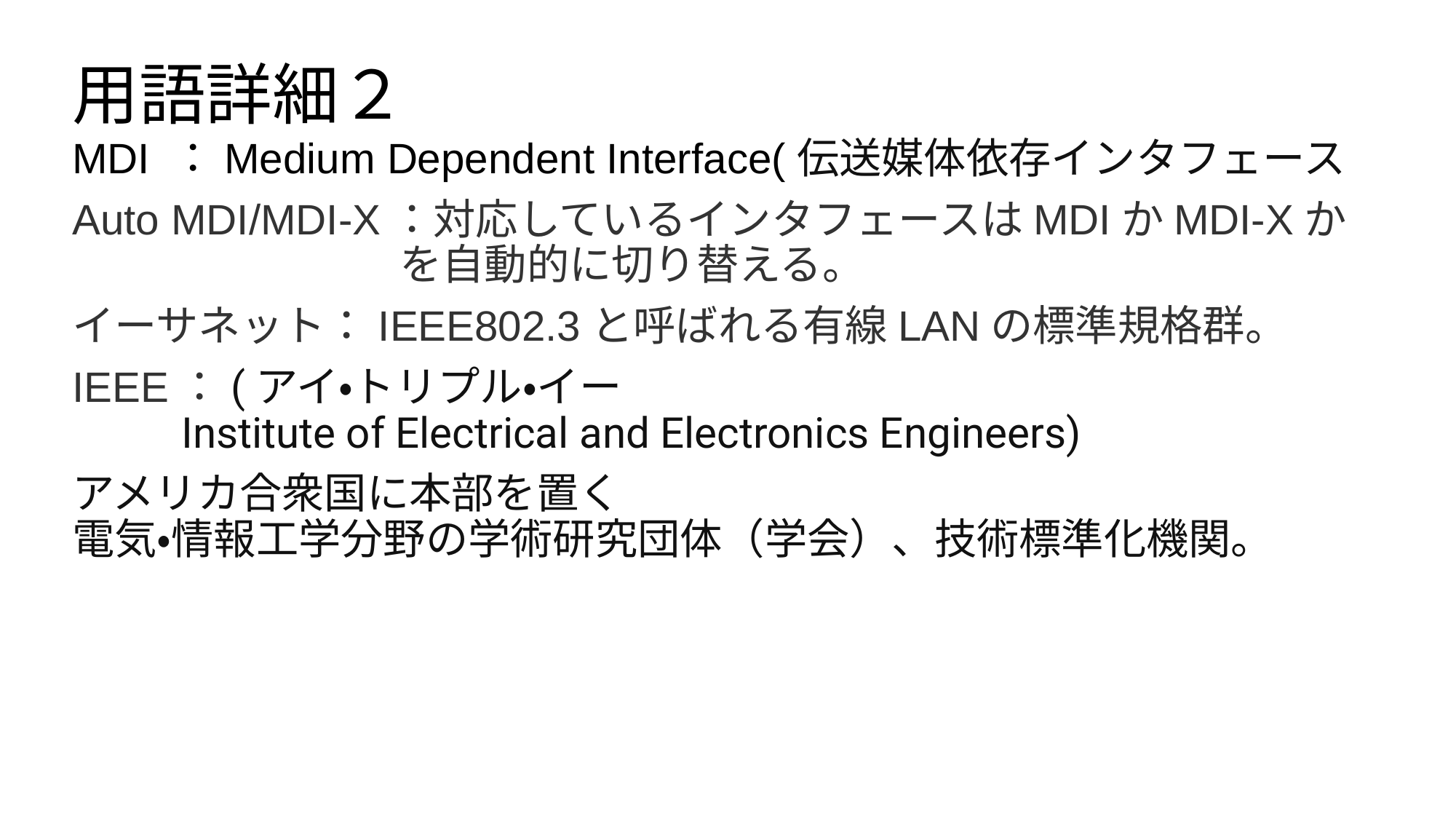

# 用語詳細２
MDI ：Medium Dependent Interface(伝送媒体依存インタフェース
Auto MDI/MDI-X：対応しているインタフェースはMDIかMDI-Xか
			を自動的に切り替える。
イーサネット：IEEE802.3と呼ばれる有線LANの標準規格群。
IEEE：(アイ・トリプル・イー
	Institute of Electrical and Electronics Engineers)
アメリカ合衆国に本部を置く
電気・情報工学分野の学術研究団体（学会）、技術標準化機関。